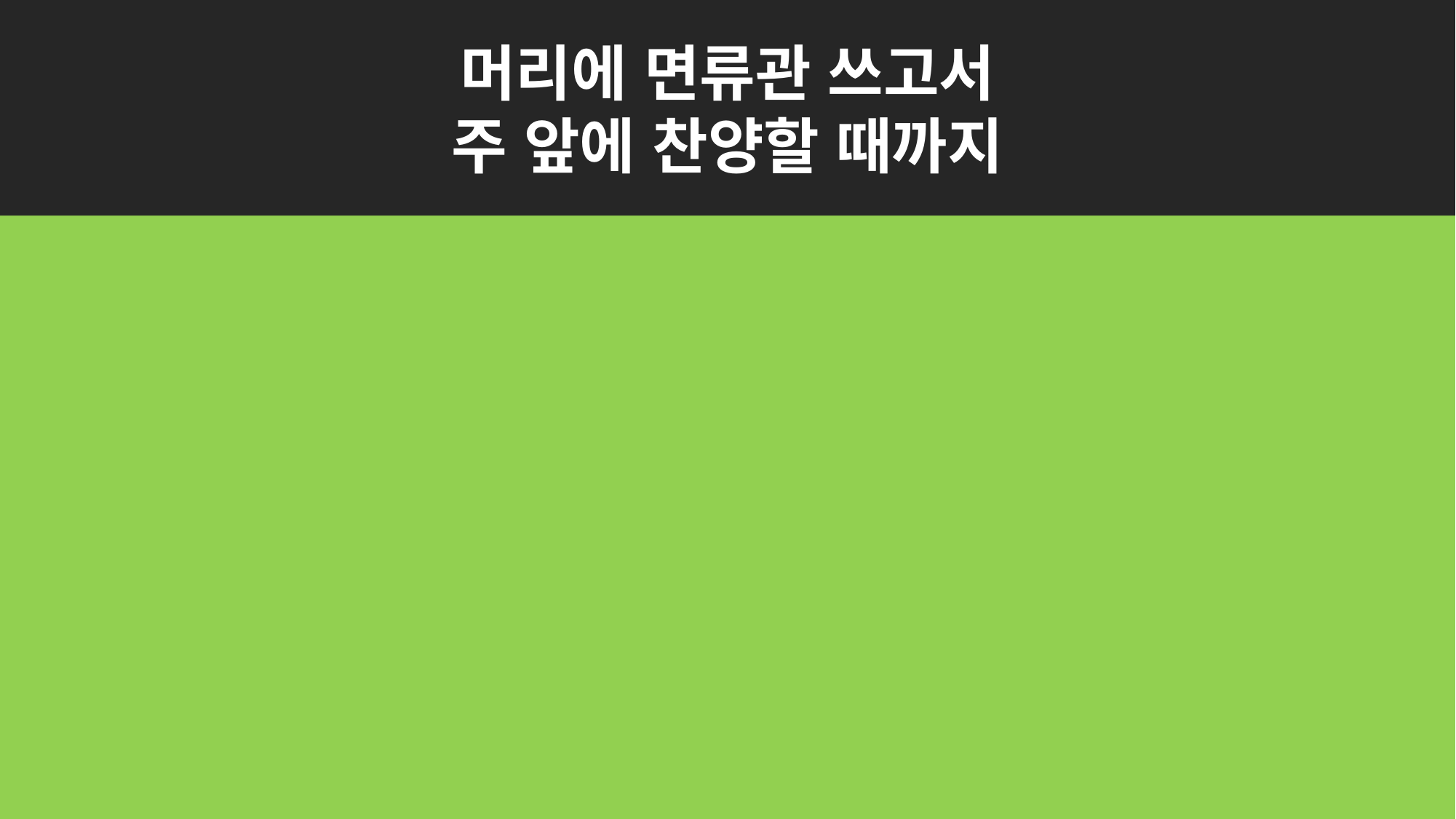

머리에 면류관 쓰고서
주 앞에 찬양할 때까지